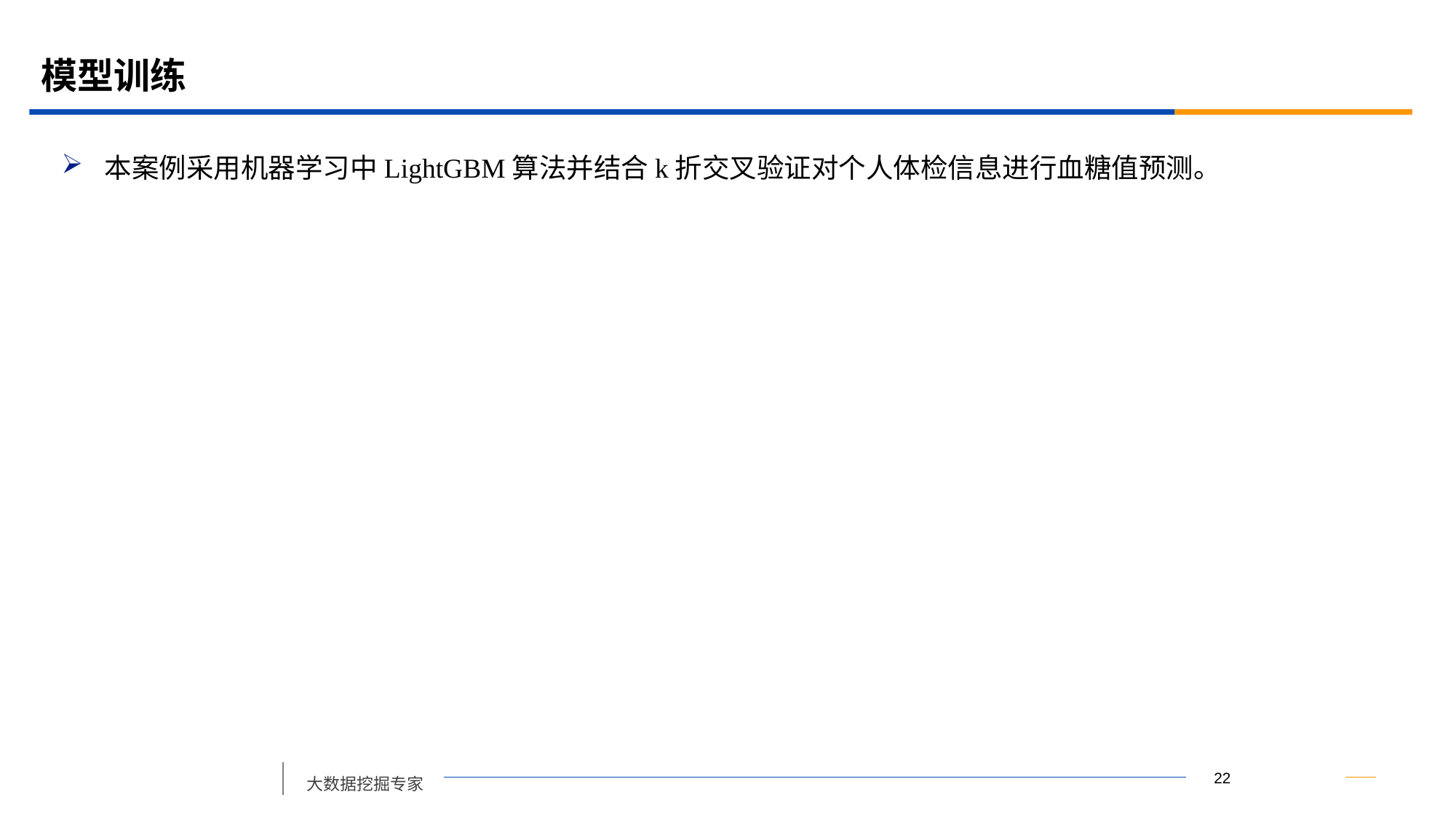

# 模型训练
本案例采用机器学习中LightGBM算法并结合k折交叉验证对个人体检信息进行血糖值预测。